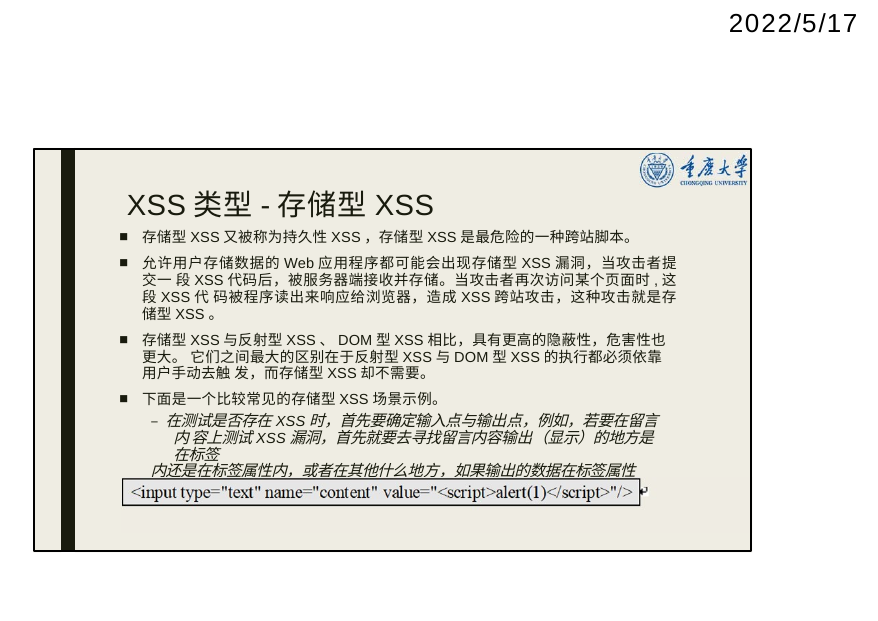

# 2022/5/17

XSS类型-存储型XSS
存储型XSS又被称为持久性XSS，存储型XSS是最危险的一种跨站脚本。
允许用户存储数据的Web应用程序都可能会出现存储型XSS漏洞，当攻击者提交一 段XSS代码后，被服务器端接收并存储。当攻击者再次访问某个页面时,这段XSS代 码被程序读出来响应给浏览器，造成XSS跨站攻击，这种攻击就是存储型XSS。
存储型XSS与反射型XSS、DOM型XSS相比，具有更高的隐蔽性，危害性也更大。 它们之间最大的区别在于反射型XSS与DOM型XSS的执行都必须依靠用户手动去触 发，而存储型XSS却不需要。
下面是一个比较常见的存储型XSS场景示例。
– 在测试是否存在XSS时，首先要确定输入点与输出点，例如，若要在留言内 容上测试XSS漏洞，首先就要去寻找留言内容输出（显示）的地方是在标签
内还是在标签属性内，或者在其他什么地方，如果输出的数据在标签属性内，
那么XSS代码是不会被执行的。如：